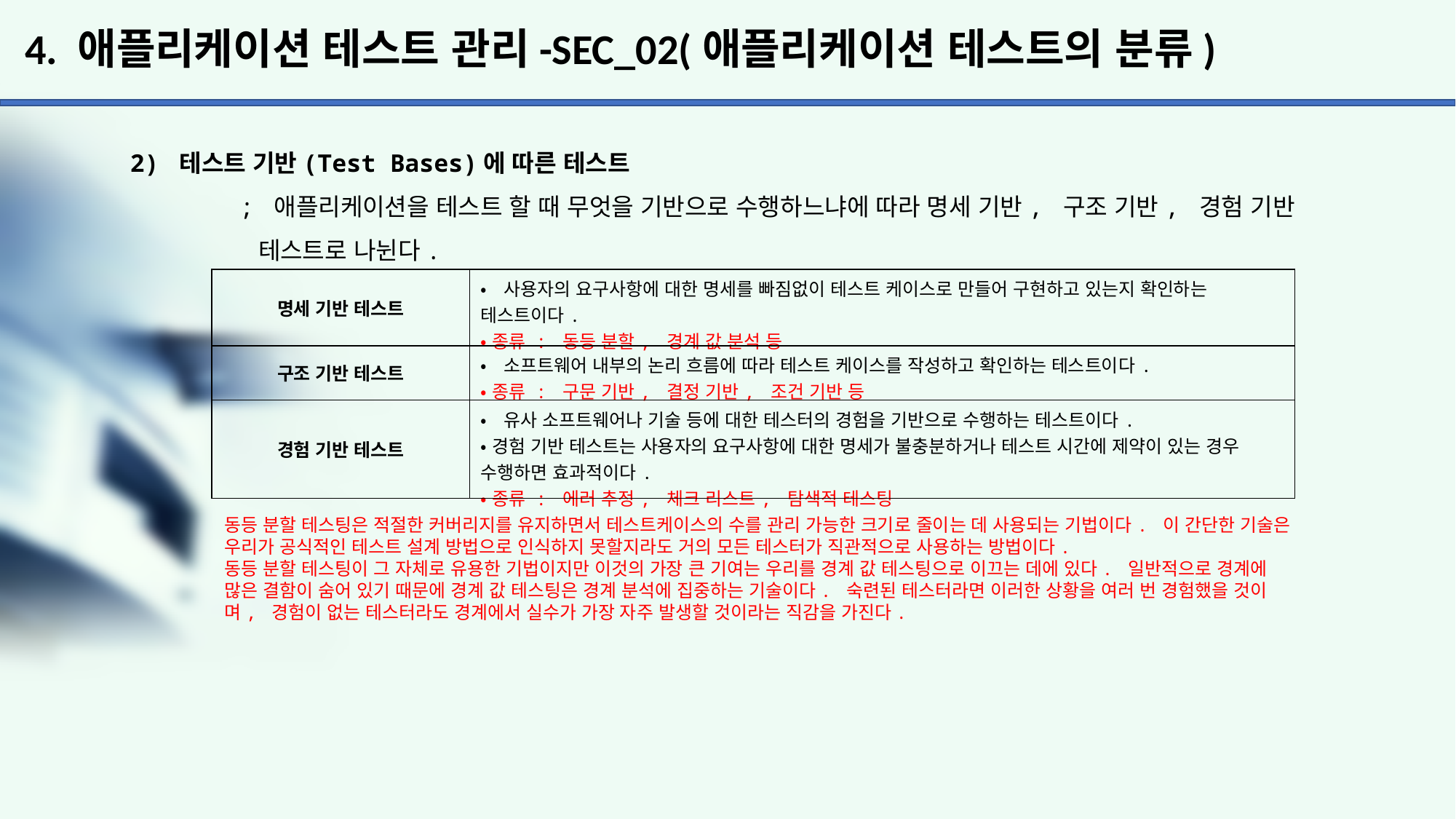

# 4. 애플리케이션 테스트 관리-SEC_02(애플리케이션 테스트의 분류)
2) 테스트 기반(Test Bases)에 따른 테스트
	; 애플리케이션을 테스트 할 때 무엇을 기반으로 수행하느냐에 따라 명세 기반, 구조 기반, 경험 기반
	  테스트로 나뉜다.
| 명세 기반 테스트 | •사용자의 요구사항에 대한 명세를 빠짐없이 테스트 케이스로 만들어 구현하고 있는지 확인하는 테스트이다. •종류 : 동등 분할, 경계 값 분석 등 |
| --- | --- |
| 구조 기반 테스트 | •소프트웨어 내부의 논리 흐름에 따라 테스트 케이스를 작성하고 확인하는 테스트이다. •종류 : 구문 기반, 결정 기반, 조건 기반 등 |
| 경험 기반 테스트 | •유사 소프트웨어나 기술 등에 대한 테스터의 경험을 기반으로 수행하는 테스트이다. •경험 기반 테스트는 사용자의 요구사항에 대한 명세가 불충분하거나 테스트 시간에 제약이 있는 경우 수행하면 효과적이다. •종류 : 에러 추정, 체크 리스트, 탐색적 테스팅 |
동등 분할 테스팅은 적절한 커버리지를 유지하면서 테스트케이스의 수를 관리 가능한 크기로 줄이는 데 사용되는 기법이다. 이 간단한 기술은 우리가 공식적인 테스트 설계 방법으로 인식하지 못할지라도 거의 모든 테스터가 직관적으로 사용하는 방법이다.
동등 분할 테스팅이 그 자체로 유용한 기법이지만 이것의 가장 큰 기여는 우리를 경계 값 테스팅으로 이끄는 데에 있다. 일반적으로 경계에 많은 결함이 숨어 있기 때문에 경계 값 테스팅은 경계 분석에 집중하는 기술이다. 숙련된 테스터라면 이러한 상황을 여러 번 경험했을 것이며, 경험이 없는 테스터라도 경계에서 실수가 가장 자주 발생할 것이라는 직감을 가진다.